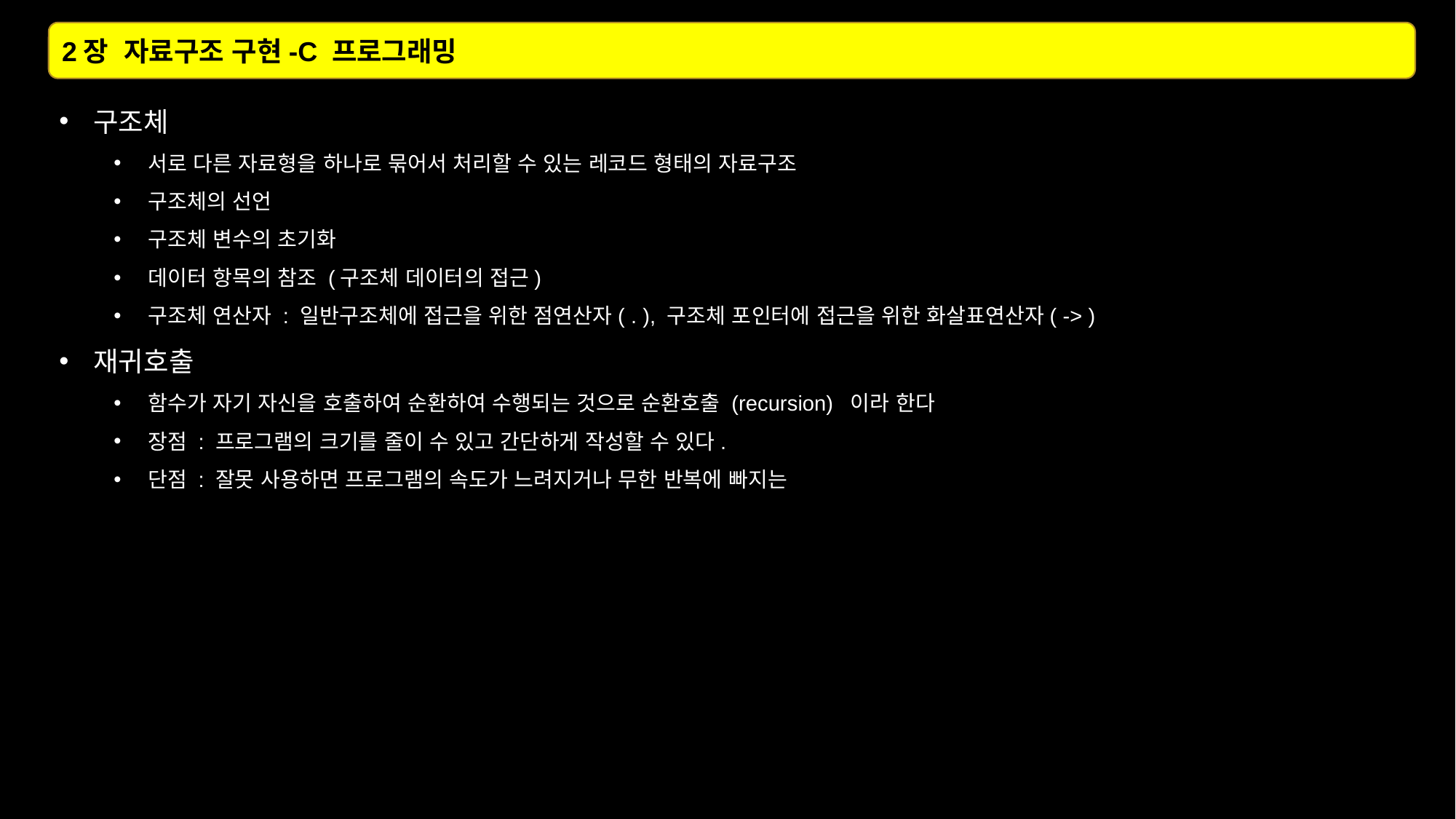

2장  자료구조 구현-C 프로그래밍
구조체
서로 다른 자료형을 하나로 묶어서 처리할 수 있는 레코드 형태의 자료구조
구조체의 선언
구조체 변수의 초기화
데이터 항목의 참조 (구조체 데이터의 접근)
구조체 연산자 : 일반구조체에 접근을 위한 점연산자( . ), 구조체 포인터에 접근을 위한 화살표연산자( -> )
재귀호출
함수가 자기 자신을 호출하여 순환하여 수행되는 것으로 순환호출 (recursion)  이라 한다
장점 : 프로그램의 크기를 줄이 수 있고 간단하게 작성할 수 있다.
단점 : 잘못 사용하면 프로그램의 속도가 느려지거나 무한 반복에 빠지는 등 복잡한 문제를 발생할 수 있다.